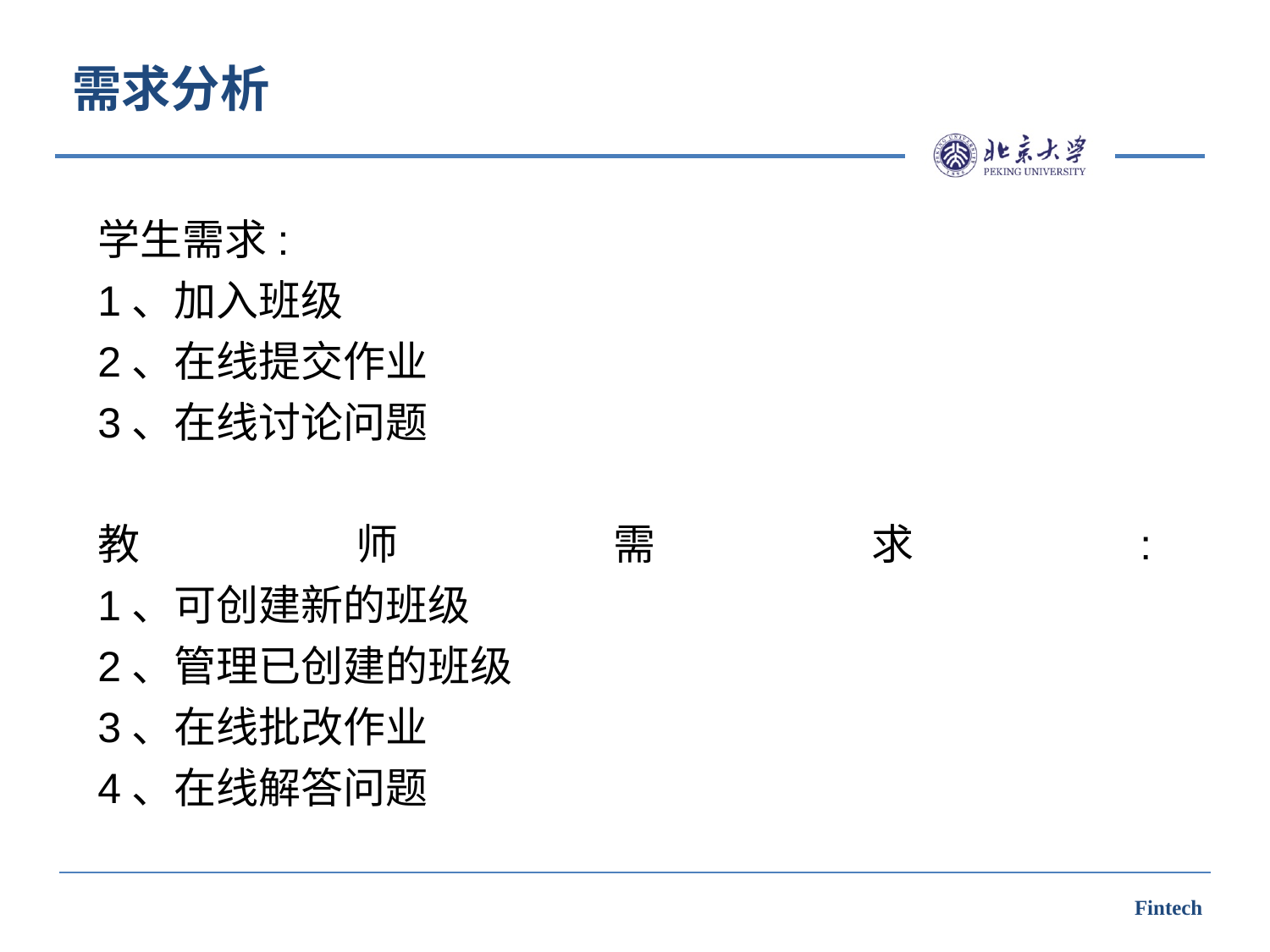

# 需求分析
学生需求:
1、加入班级
2、在线提交作业
3、在线讨论问题

教师需求:
1、可创建新的班级
2、管理已创建的班级
3、在线批改作业
4、在线解答问题